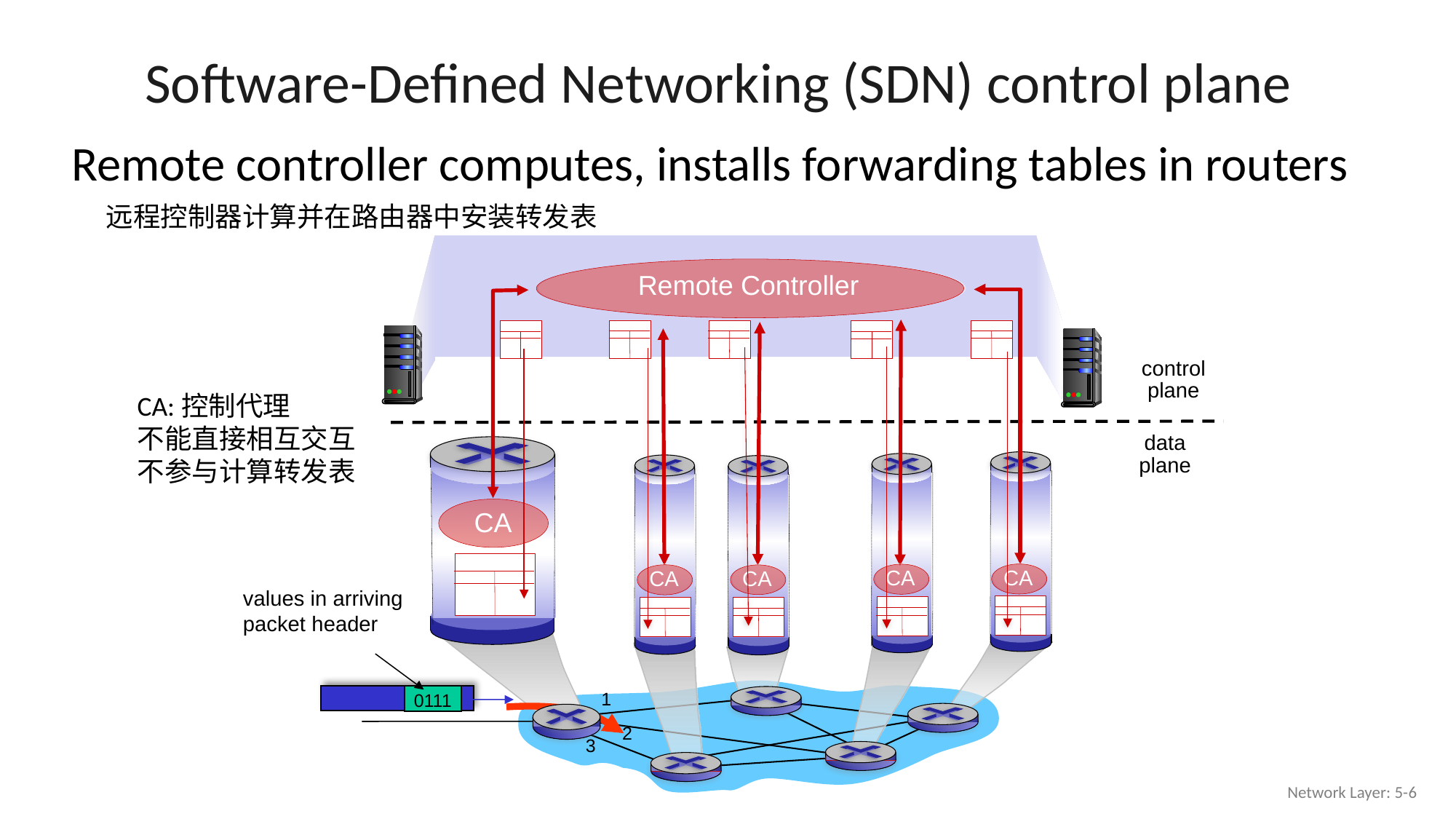

# Software-Defined Networking (SDN) control plane
Remote controller computes, installs forwarding tables in routers
远程控制器计算并在路由器中安装转发表

Remote Controller

control
plane
data
plane
CA:控制代理
不能直接相互交互
不参与计算转发表

CA
CA

CA

CA

CA

values in arriving
packet header

0111

1

2
3

Network Layer: 5-6